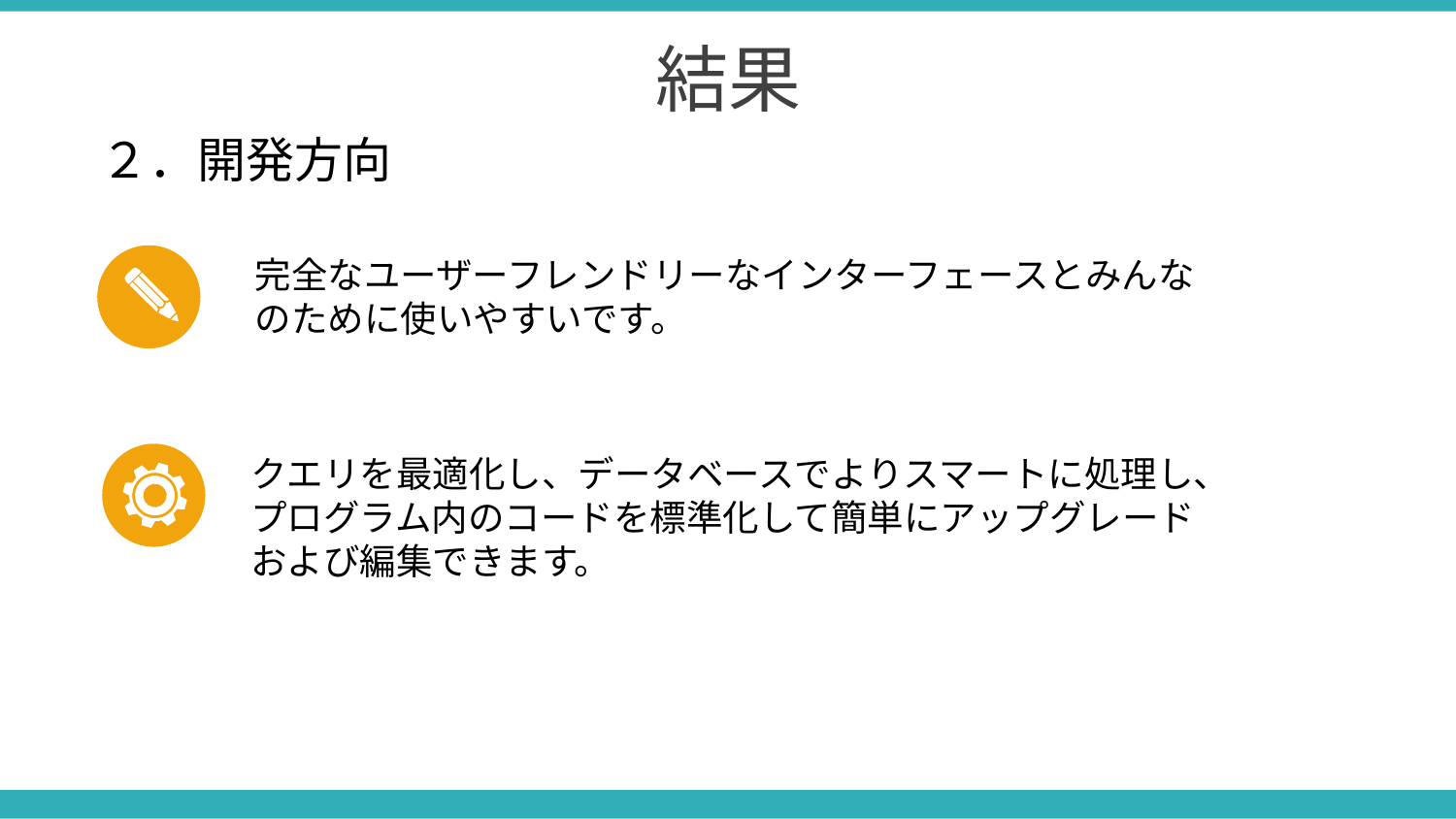

結果
２．開発方向

完全なユーザーフレンドリーなインターフェースとみんなのために使いやすいです。

クエリを最適化し、データベースでよりスマートに処理し、プログラム内のコードを標準化して簡単にアップグレードおよび編集できます。